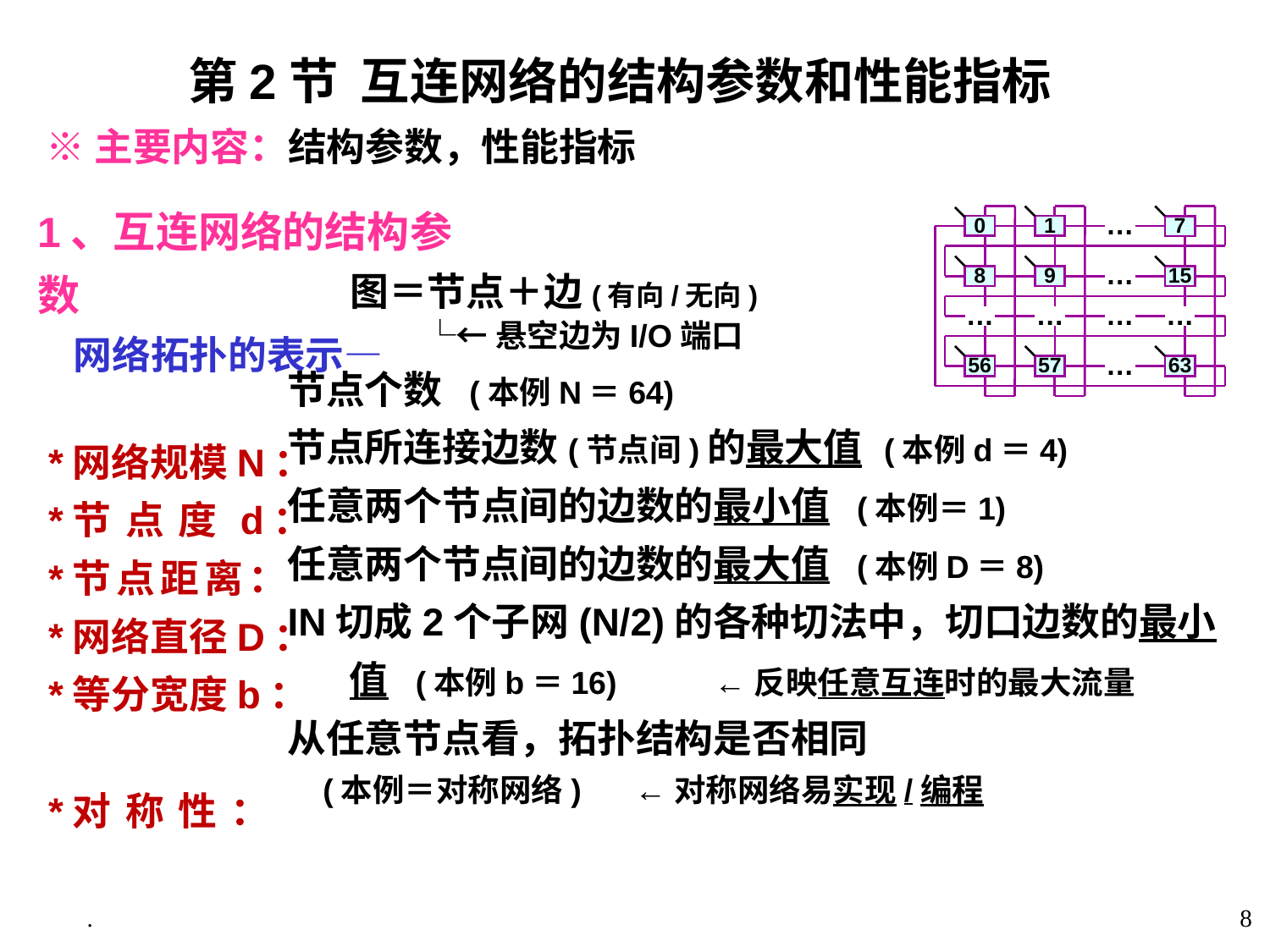

第2节  互连网络的结构参数和性能指标
 ※主要内容：结构参数，性能指标
1、互连网络的结构参数
   网络拓扑的表示—

 *网络规模N：
 *节点度d：
 *节点距离：
 *网络直径D：
 *等分宽度b：

 *对称性：
0
1
…
7
8
9
15
…
…
…
…
…
56
57
63
…
      图＝节点＋边(有向/无向)
                   └←悬空边为I/O端口
节点个数  (本例N＝64)
节点所连接边数(节点间)的最大值  (本例d＝4)
任意两个节点间的边数的最小值  (本例＝1)
任意两个节点间的边数的最大值  (本例D＝8)
IN切成2个子网(N/2)的各种切法中，切口边数的最小值  (本例b＝16)           ←反映任意互连时的最大流量
从任意节点看，拓扑结构是否相同
    (本例＝对称网络)      ←对称网络易实现/编程
.
8